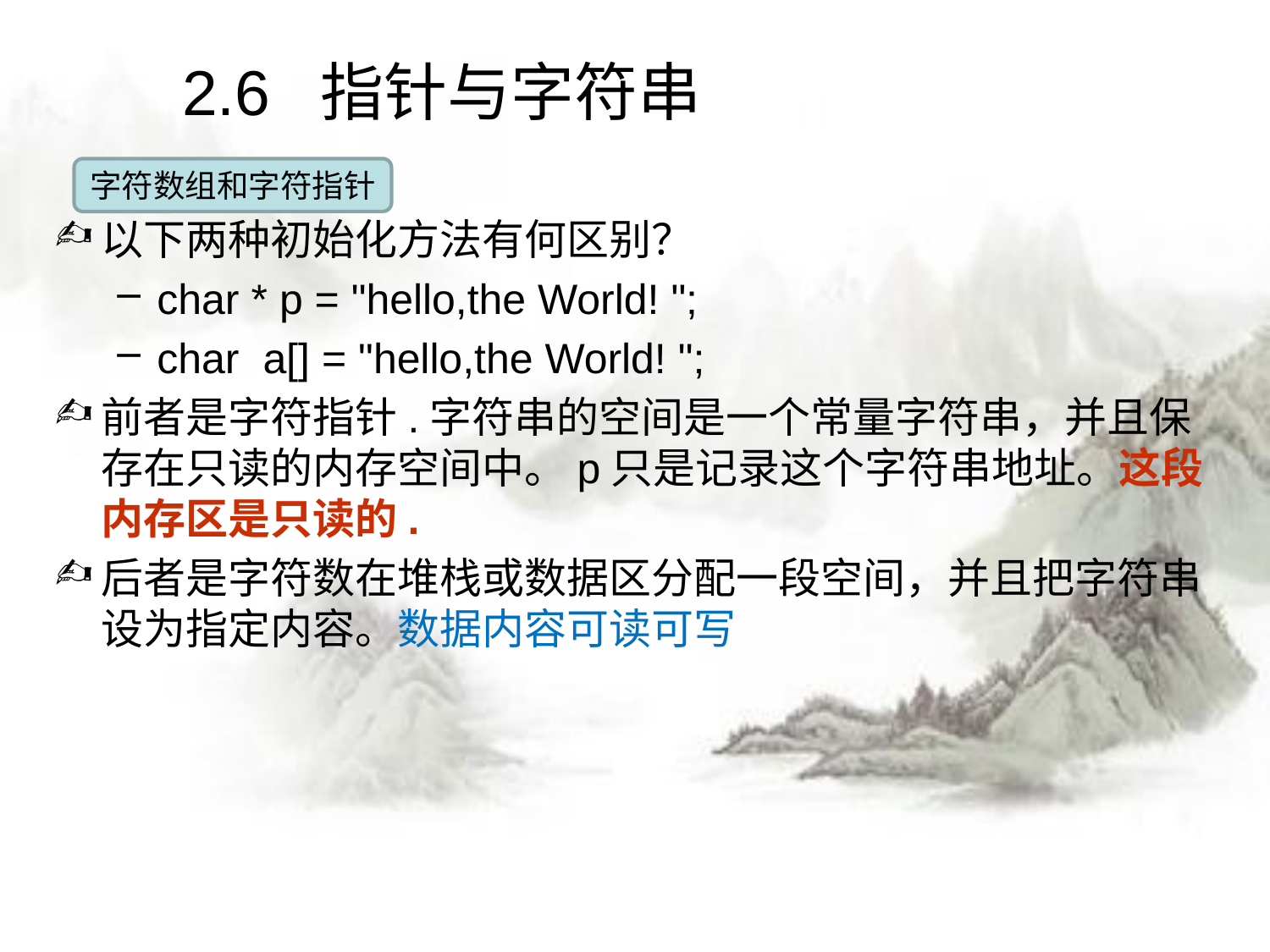

# 2.6  指针与字符串
字符数组和字符指针
以下两种初始化方法有何区别？
char * p = "hello,the World! ";
char  a[] = "hello,the World! ";
前者是字符指针.字符串的空间是一个常量字符串，并且保存在只读的内存空间中。p只是记录这个字符串地址。这段内存区是只读的.
后者是字符数在堆栈或数据区分配一段空间，并且把字符串设为指定内容。数据内容可读可写